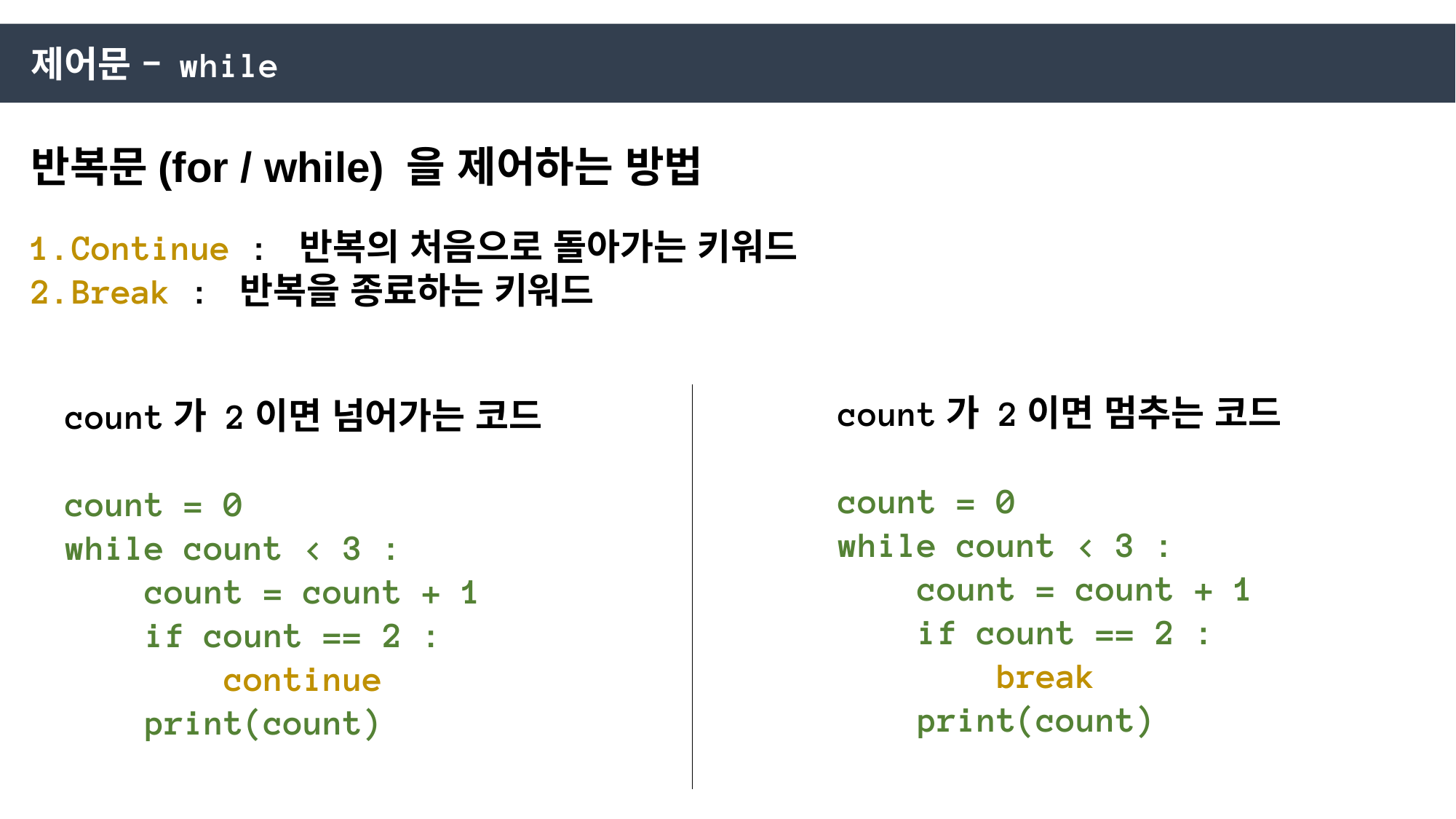

제어문 – while

반복문(for / while) 을 제어하는 방법

Continue : 반복의 처음으로 돌아가는 키워드
Break : 반복을 종료하는 키워드

count가 2이면 멈추는 코드

count = 0
while count < 3 :
    count = count + 1
    if count == 2 :
        break
    print(count)
count가 2이면 넘어가는 코드

count = 0
while count < 3 :
    count = count + 1
    if count == 2 :
        continue
    print(count)